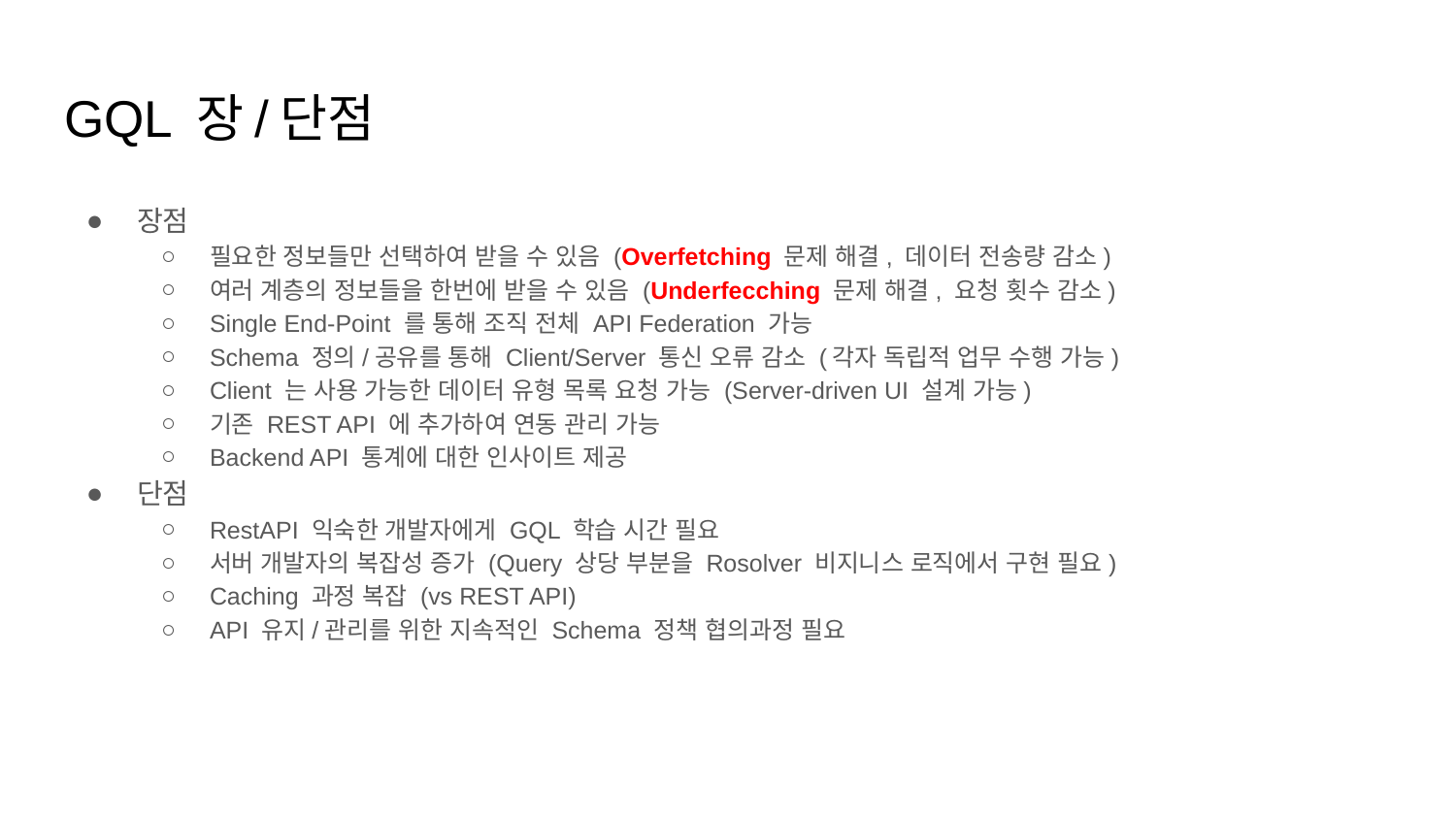

# GQL 장/단점
장점
필요한 정보들만 선택하여 받을 수 있음 (Overfetching 문제 해결, 데이터 전송량 감소)
여러 계층의 정보들을 한번에 받을 수 있음 (Underfecching 문제 해결, 요청 횟수 감소)
Single End-Point 를 통해 조직 전체 API Federation 가능
Schema 정의/공유를 통해 Client/Server 통신 오류 감소 (각자 독립적 업무 수행 가능)
Client 는 사용 가능한 데이터 유형 목록 요청 가능 (Server-driven UI 설계 가능)
기존 REST API 에 추가하여 연동 관리 가능
Backend API 통계에 대한 인사이트 제공
단점
RestAPI 익숙한 개발자에게 GQL 학습 시간 필요
서버 개발자의 복잡성 증가 (Query 상당 부분을 Rosolver 비지니스 로직에서 구현 필요)
Caching 과정 복잡 (vs REST API)
API 유지/관리를 위한 지속적인 Schema 정책 협의과정 필요